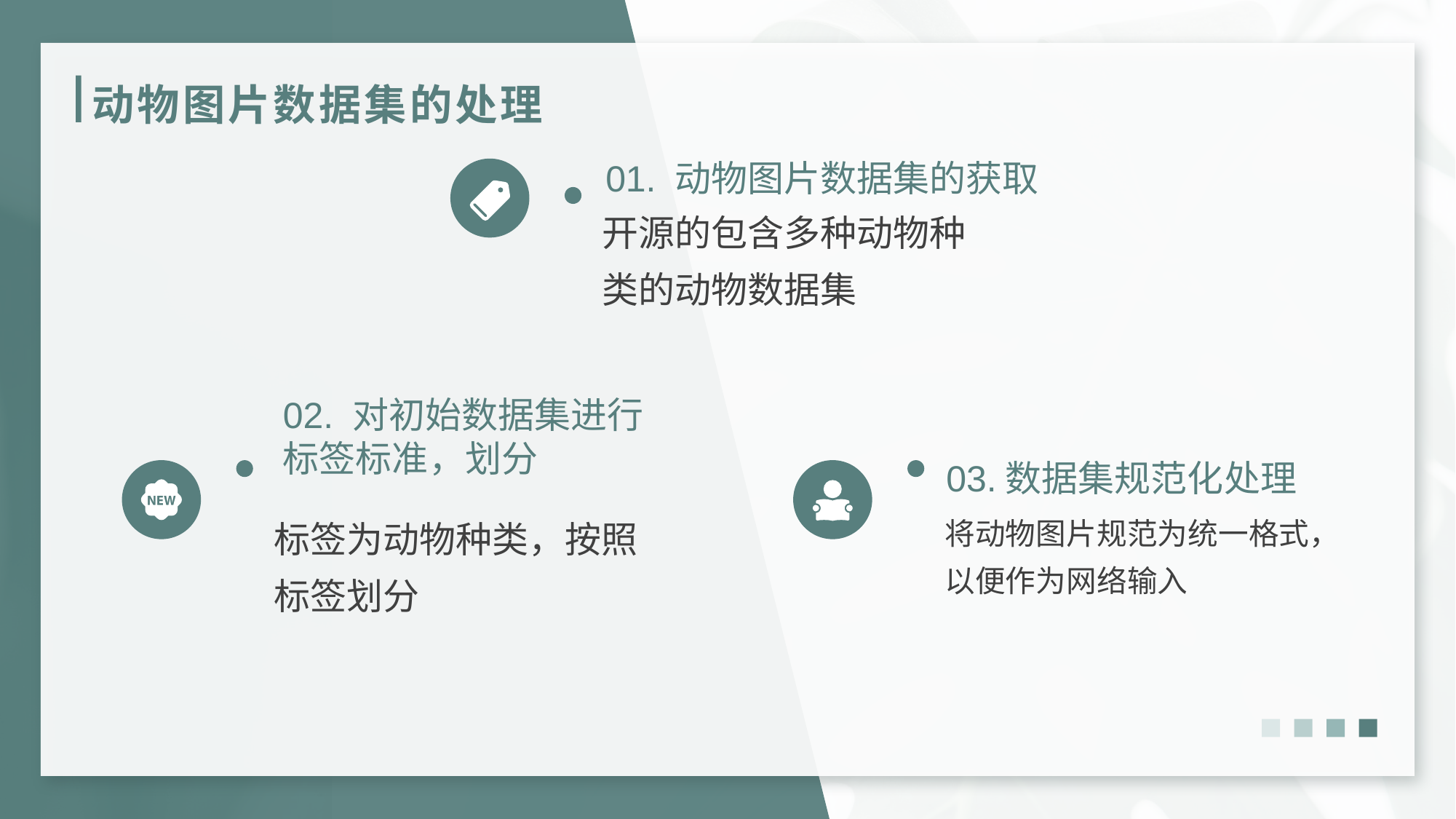

# 动物图片数据集的处理
01. 动物图片数据集的获取

开源的包含多种动物种类的动物数据集
02. 对初始数据集进行
标签标准，划分
03.数据集规范化处理

标签为动物种类，按照标签划分
将动物图片规范为统一格式，以便作为网络输入